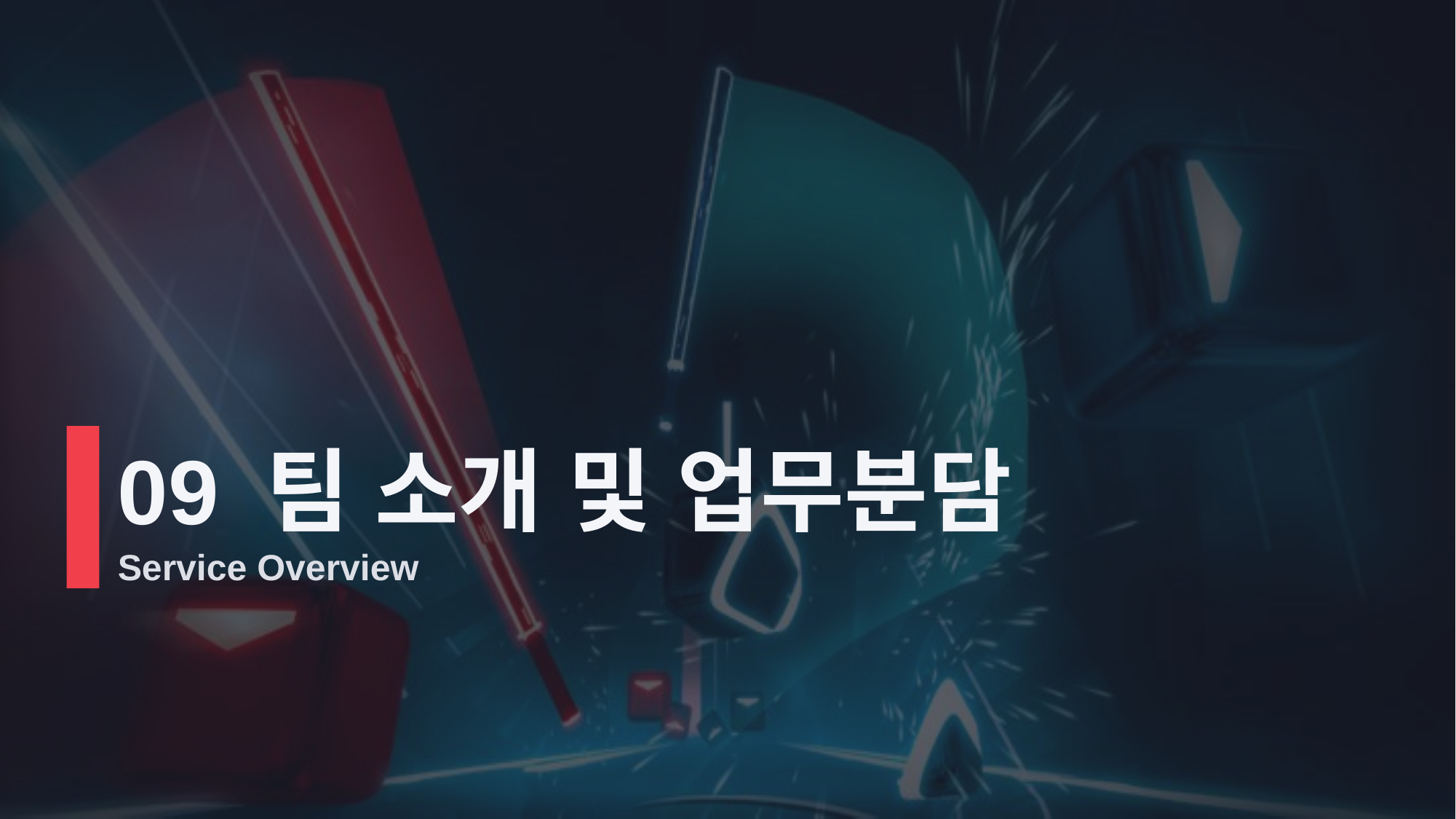

# 09 팀 소개 및 업무분담
Service Overview